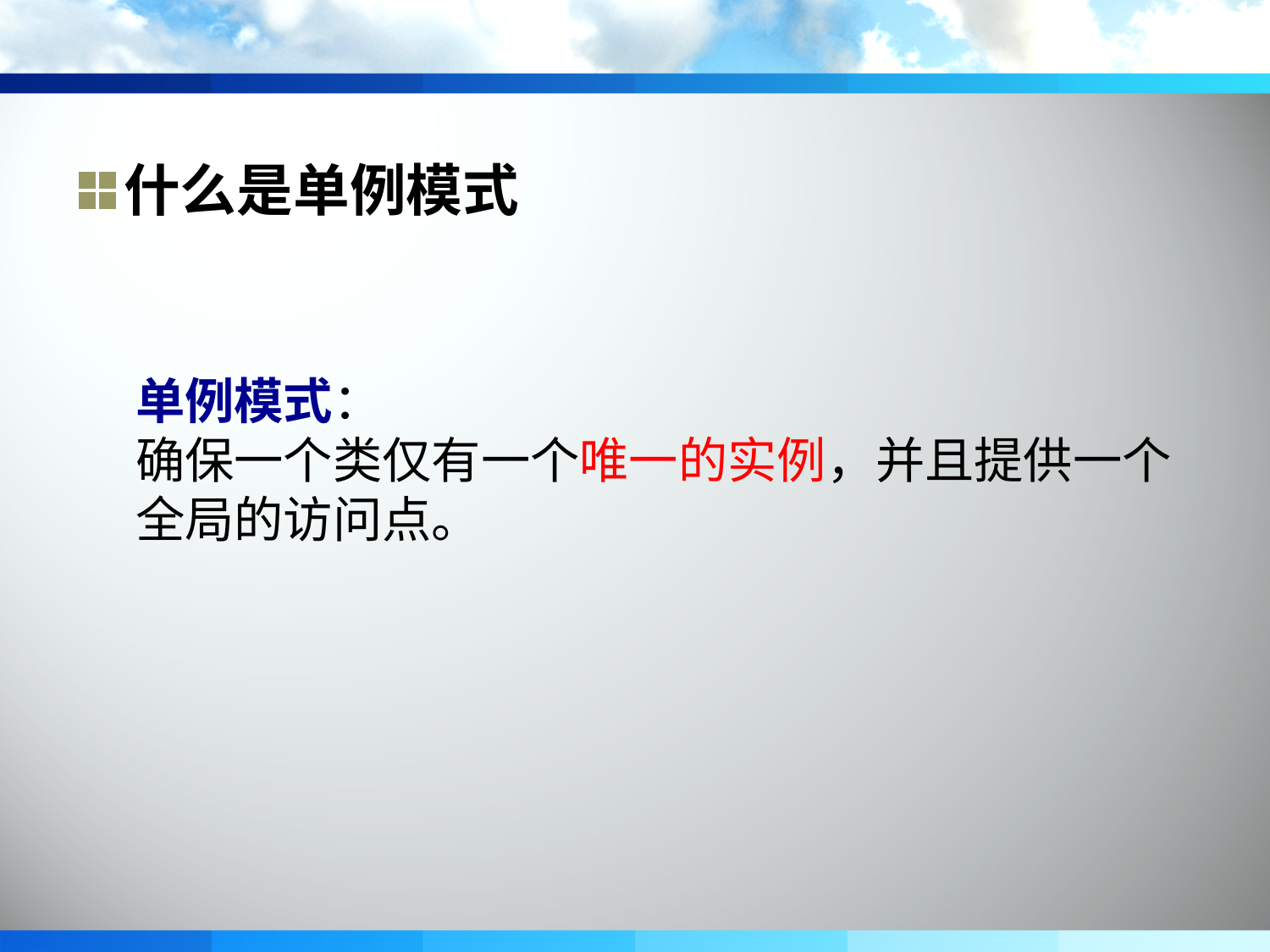

什么是单例模式

单例模式：
确保一个类仅有一个唯一的实例，并且提供一个全局的访问点。